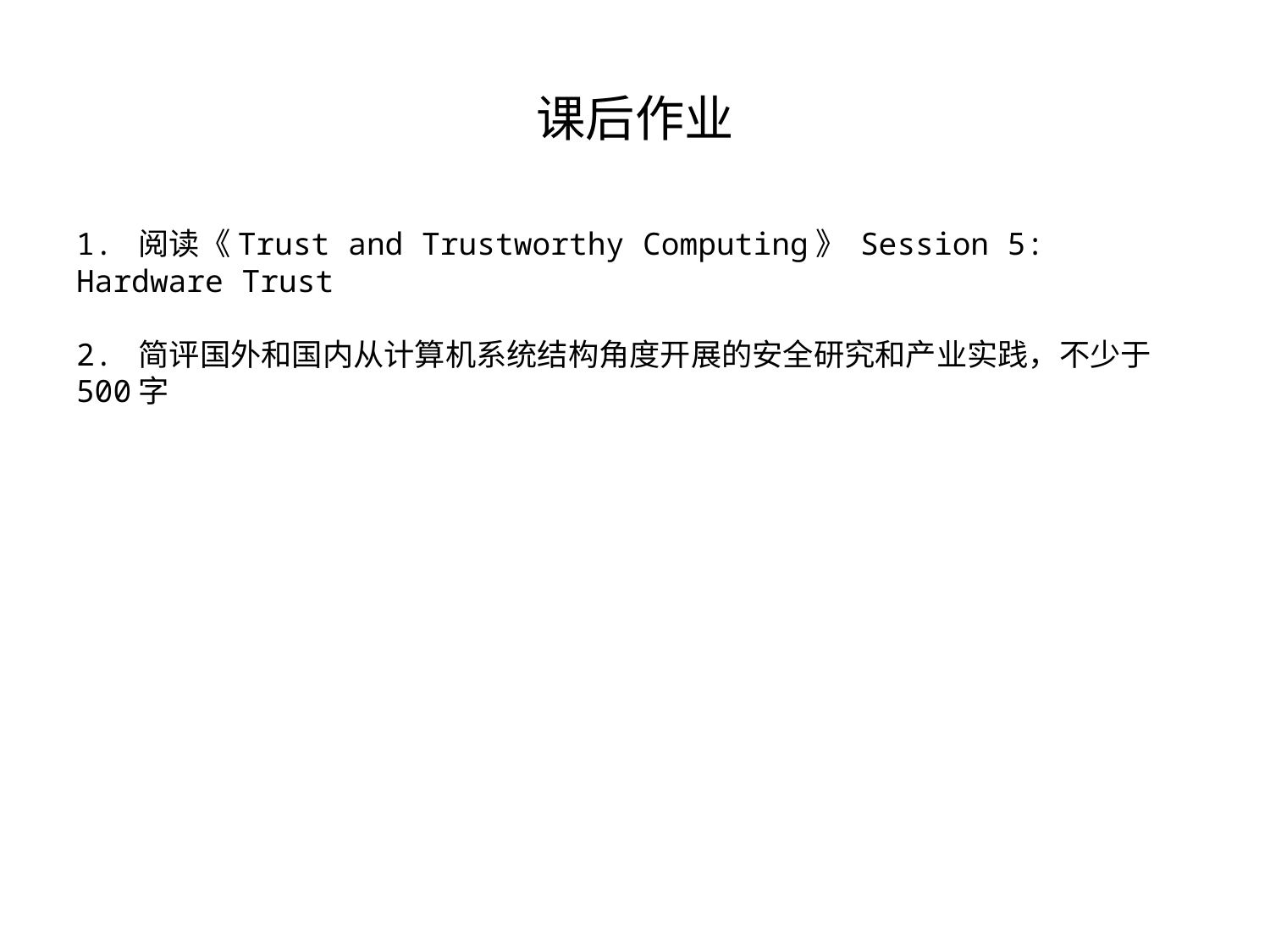

# 课后作业
1. 阅读《Trust and Trustworthy Computing》 Session 5: Hardware Trust

2. 简评国外和国内从计算机系统结构角度开展的安全研究和产业实践，不少于500字